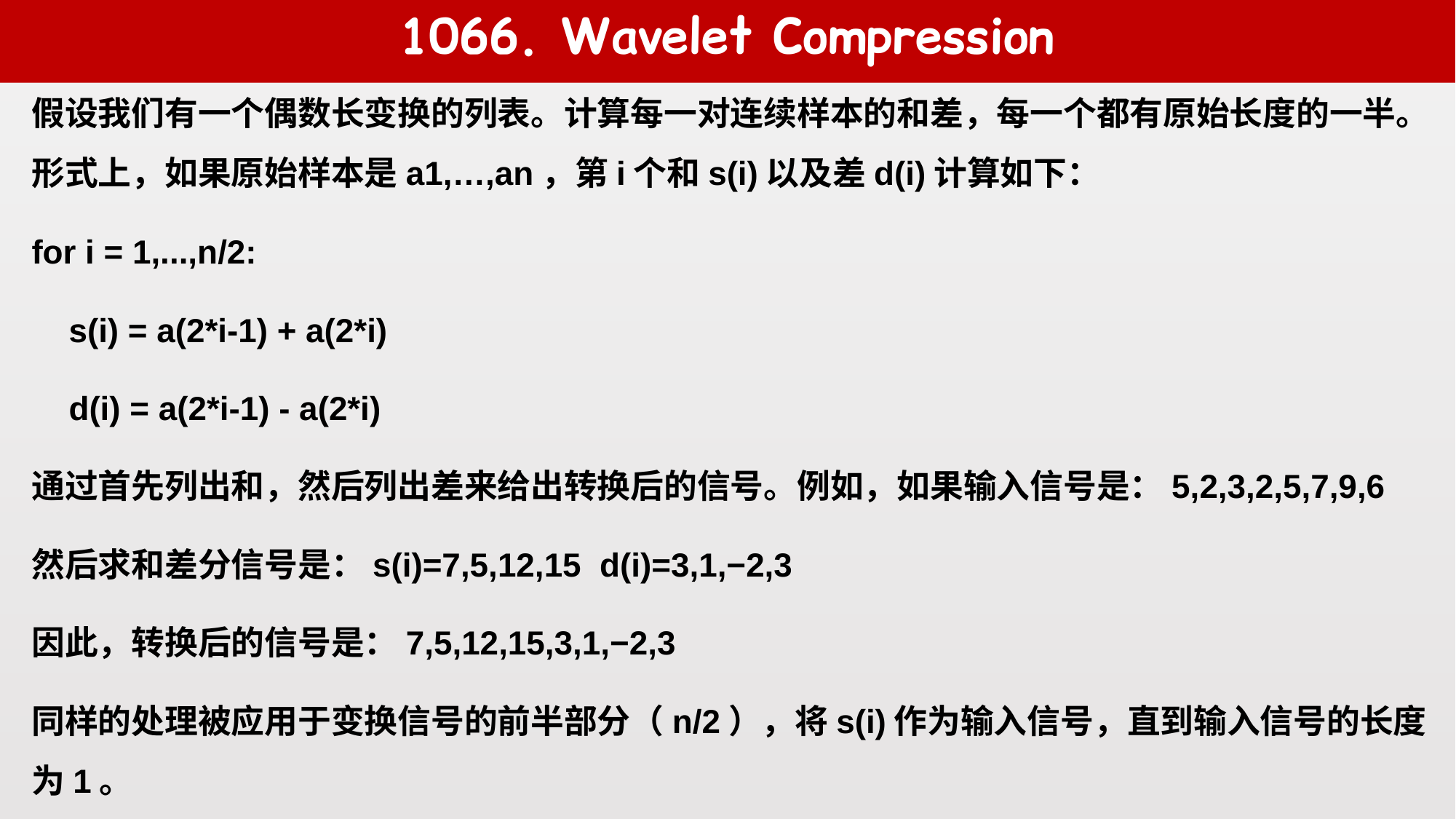

1066. Wavelet Compression
假设我们有一个偶数长变换的列表。计算每一对连续样本的和差，每一个都有原始长度的一半。形式上，如果原始样本是a1,…,an，第i个和s(i)以及差d(i)计算如下：
for i = 1,...,n/2:
    s(i) = a(2*i-1) + a(2*i)
    d(i) = a(2*i-1) - a(2*i)
通过首先列出和，然后列出差来给出转换后的信号。例如，如果输入信号是：5,2,3,2,5,7,9,6
然后求和差分信号是：s(i)=7,5,12,15  d(i)=3,1,−2,3
因此，转换后的信号是：7,5,12,15,3,1,−2,3
同样的处理被应用于变换信号的前半部分（n/2），将s(i)作为输入信号，直到输入信号的长度为1。
7 5 12 15转换后 12 27 2 -3
 12 27 转换后 39 -15
最后的转换信号是：39,−15,2,−3,3,1,−2,3